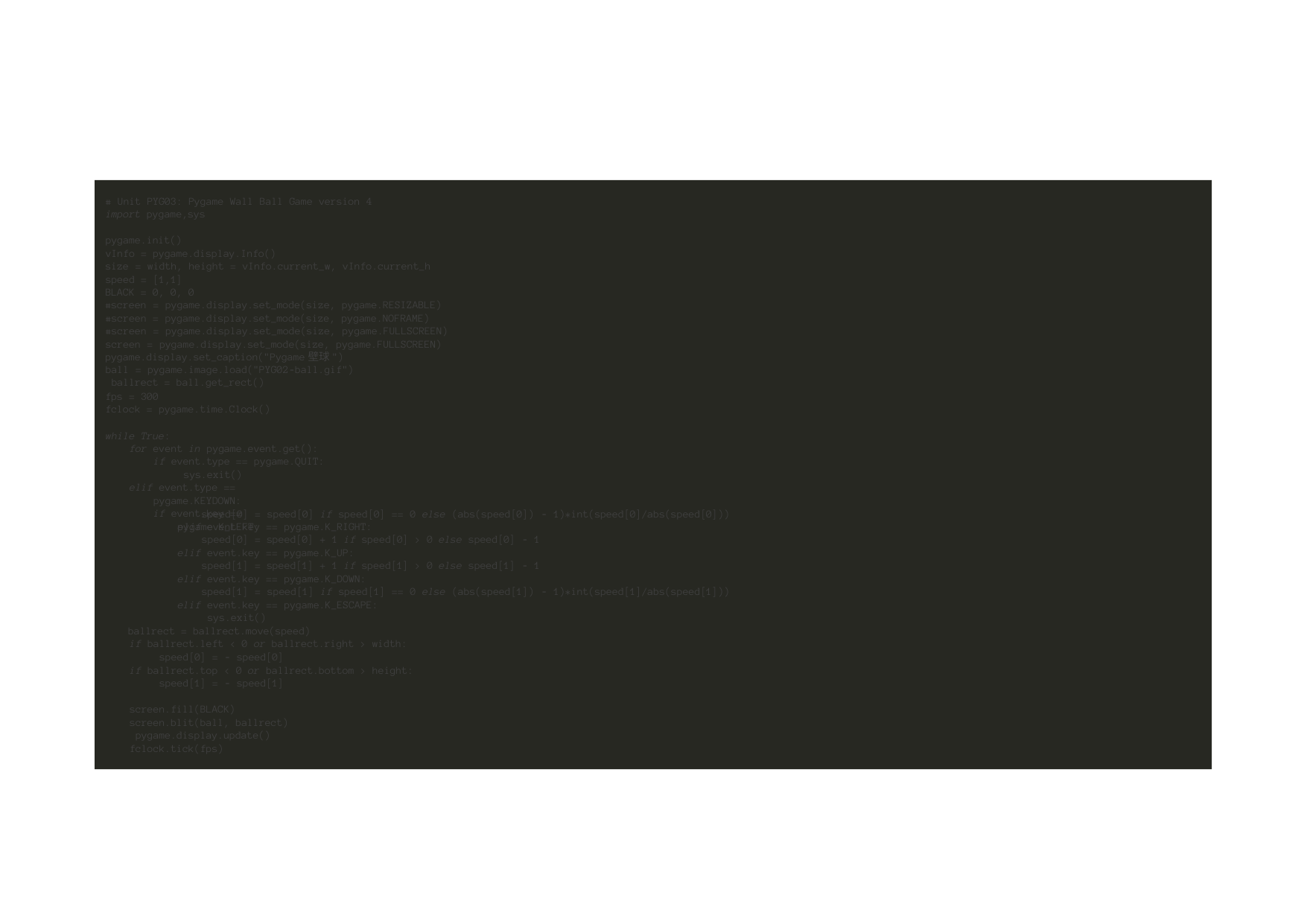

# Unit PYG03: Pygame Wall Ball Game version 4
import pygame,sys
pygame.init()
vInfo = pygame.display.Info()
size = width, height = vInfo.current_w, vInfo.current_h  speed = [1,1]
BLACK = 0, 0, 0
#screen = pygame.display.set_mode(size, pygame.RESIZABLE)  #screen = pygame.display.set_mode(size, pygame.NOFRAME)  #screen = pygame.display.set_mode(size, pygame.FULLSCREEN)  screen = pygame.display.set_mode(size, pygame.FULLSCREEN)
pygame.display.set_caption("Pygame壁球")  ball = pygame.image.load("PYG02‐ball.gif")  ballrect = ball.get_rect()
fps = 300
fclock = pygame.time.Clock()
while True:
for event in pygame.event.get():
if event.type == pygame.QUIT:  sys.exit()
elif event.type == pygame.KEYDOWN:
if event.key == pygame.K_LEFT:
speed[0] = speed[0] if speed[0] == 0 else (abs(speed[0]) ‐ 1)*int(speed[0]/abs(speed[0]))
elif event.key == pygame.K_RIGHT:
speed[0] = speed[0] + 1 if speed[0] > 0 else speed[0] ‐ 1
elif event.key == pygame.K_UP:
speed[1] = speed[1] + 1 if speed[1] > 0 else speed[1] ‐ 1
elif event.key == pygame.K_DOWN:
speed[1] = speed[1] if speed[1] == 0 else (abs(speed[1]) ‐ 1)*int(speed[1]/abs(speed[1]))
elif event.key == pygame.K_ESCAPE:  sys.exit()
ballrect = ballrect.move(speed)
if ballrect.left < 0 or ballrect.right > width:  speed[0] = ‐ speed[0]
if ballrect.top < 0 or ballrect.bottom > height:  speed[1] = ‐ speed[1]
screen.fill(BLACK)  screen.blit(ball, ballrect)  pygame.display.update()  fclock.tick(fps)